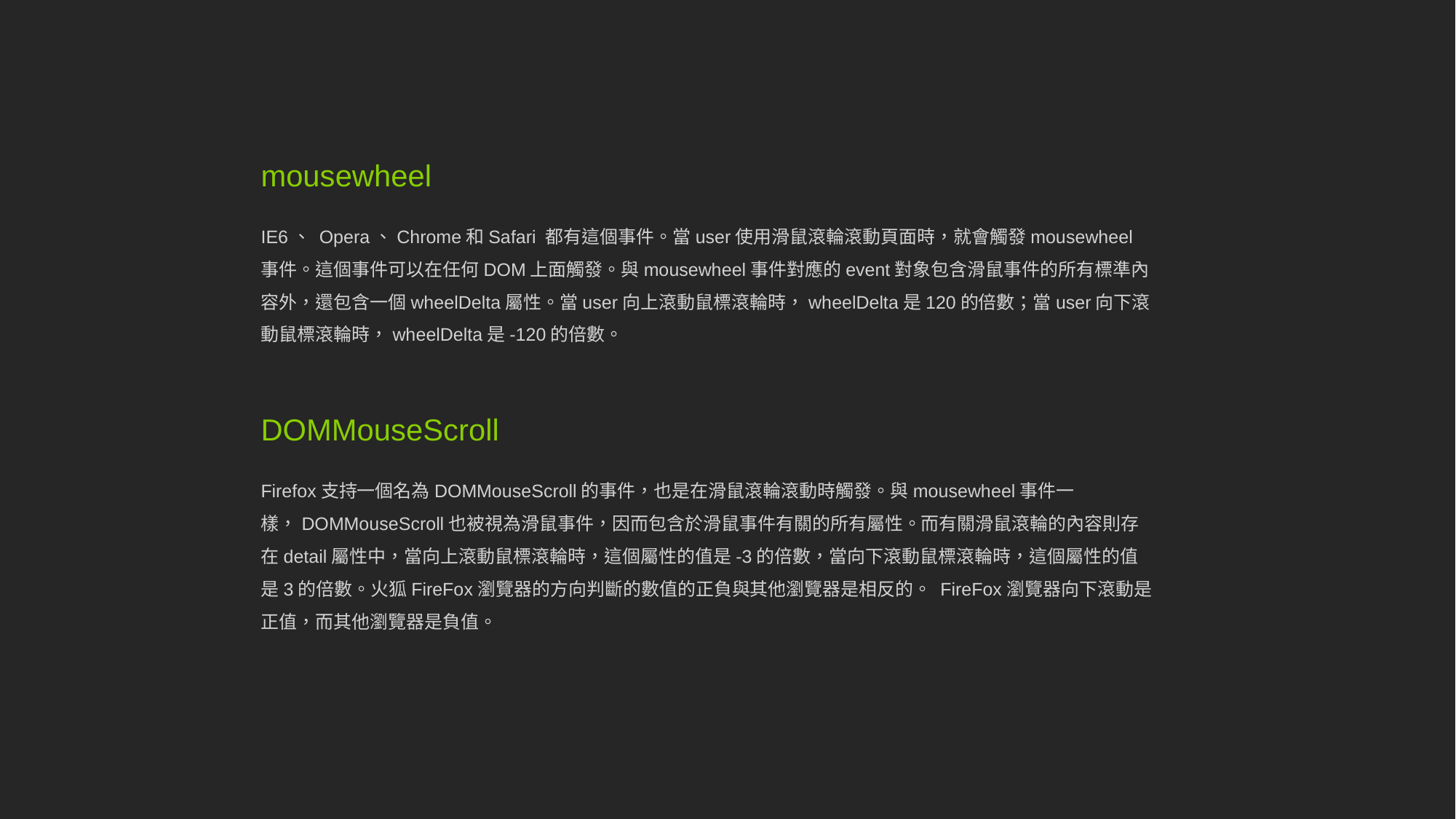

mousewheel

IE6、 Opera、Chrome和Safari 都有這個事件。當user使用滑鼠滾輪滾動頁面時，就會觸發mousewheel事件。這個事件可以在任何DOM上面觸發。與mousewheel事件對應的event對象包含滑鼠事件的所有標準內容外，還包含一個wheelDelta屬性。當user向上滾動鼠標滾輪時，wheelDelta是120的倍數；當user向下滾動鼠標滾輪時，wheelDelta是-120的倍數。

DOMMouseScroll

Firefox支持一個名為DOMMouseScroll的事件，也是在滑鼠滾輪滾動時觸發。與mousewheel事件一樣，DOMMouseScroll也被視為滑鼠事件，因而包含於滑鼠事件有關的所有屬性。而有關滑鼠滾輪的內容則存在detail屬性中，當向上滾動鼠標滾輪時，這個屬性的值是-3的倍數，當向下滾動鼠標滾輪時，這個屬性的值是3的倍數。火狐FireFox瀏覽器的方向判斷的數值的正負與其他瀏覽器是相反的。 FireFox瀏覽器向下滾動是正值，而其他瀏覽器是負值。